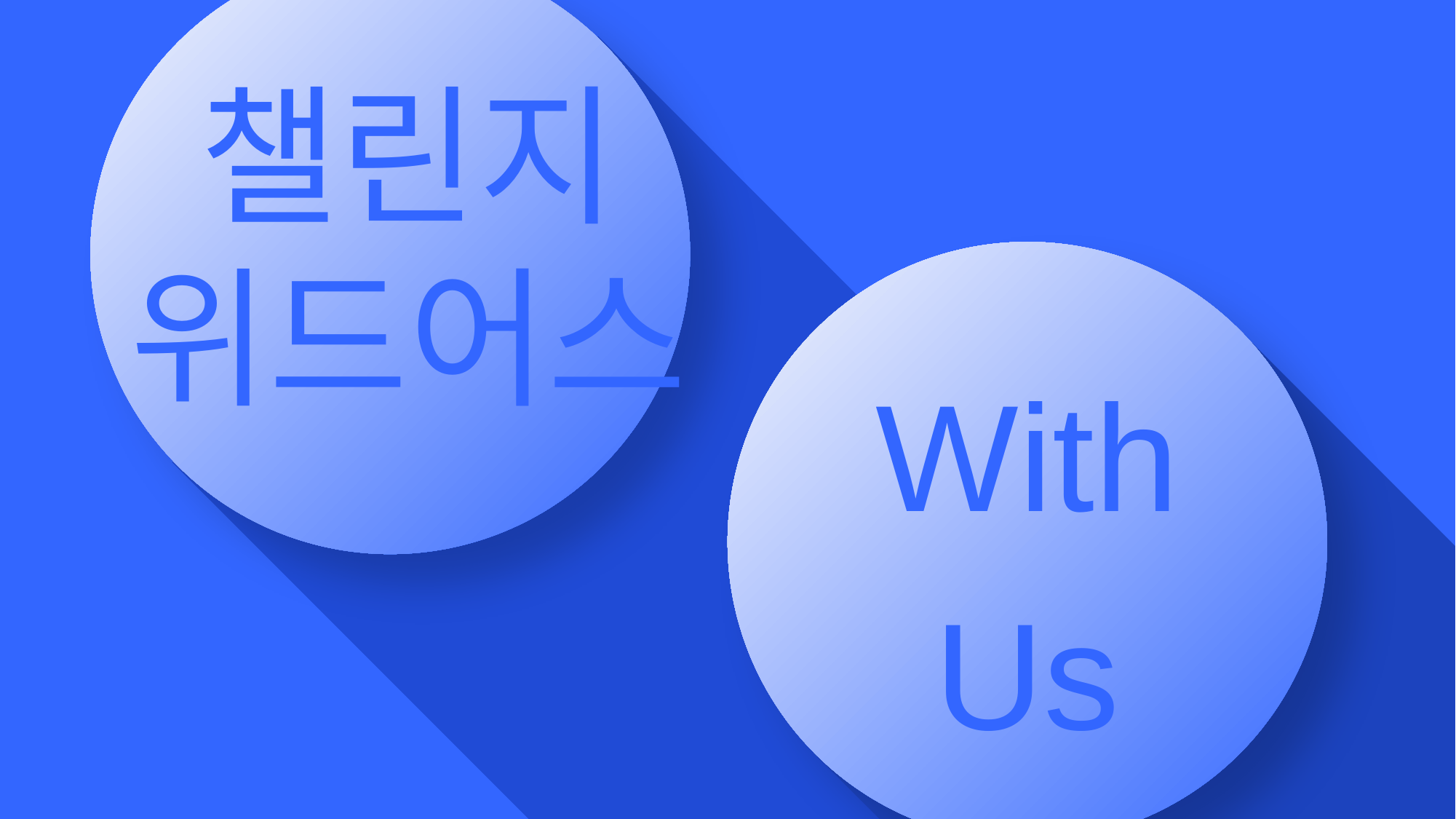

New Service
챌린지
위드어스

With
Us
Challenge With Us